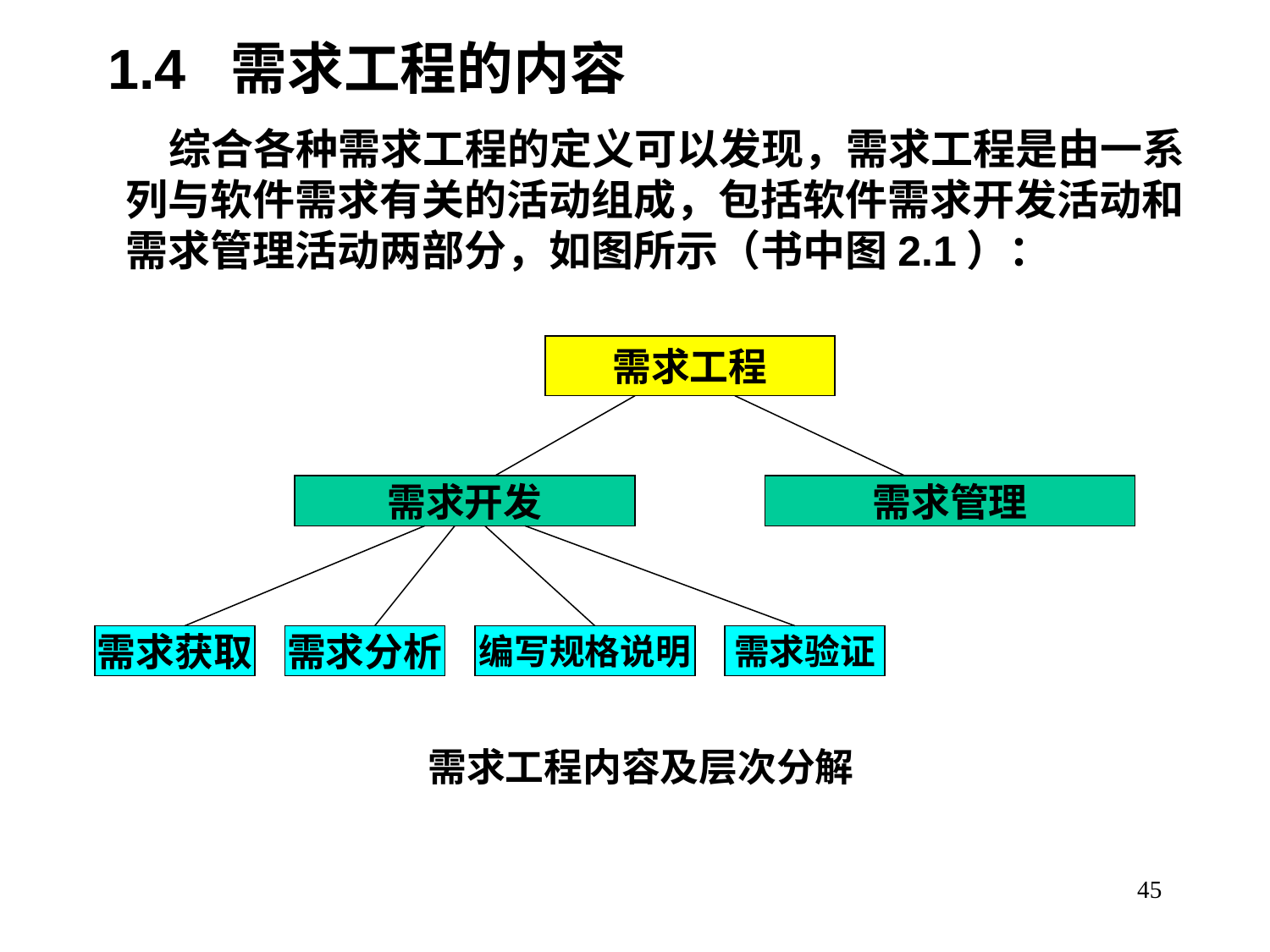

# 1.4  需求工程的内容
    　综合各种需求工程的定义可以发现，需求工程是由一系列与软件需求有关的活动组成，包括软件需求开发活动和需求管理活动两部分，如图所示（书中图2.1）：
需求工程

需求开发
需求管理

需求验证
需求获取
需求分析
编写规格说明
需求工程内容及层次分解

45